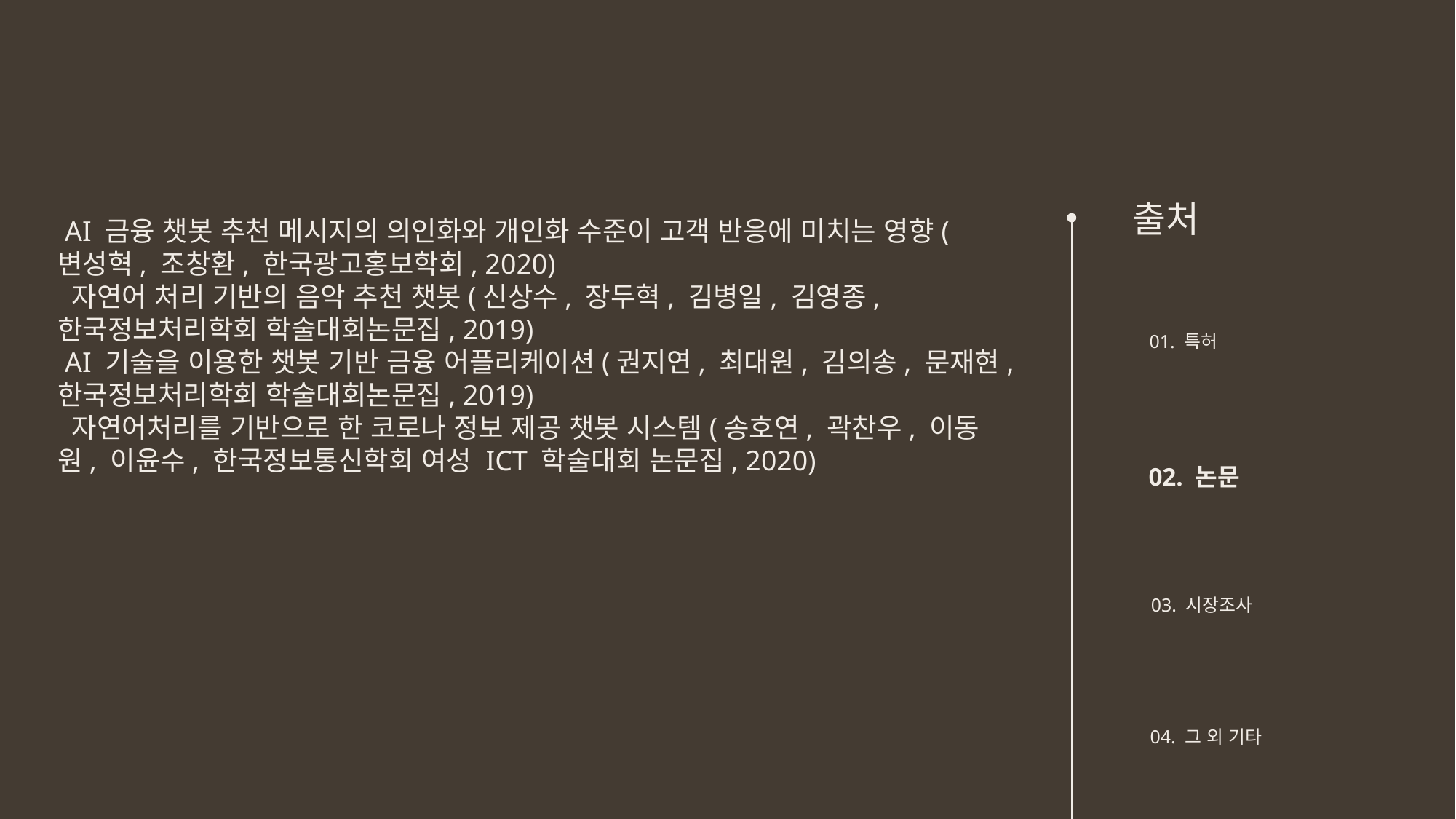

출처
 AI 금융 챗봇 추천 메시지의 의인화와 개인화 수준이 고객 반응에 미치는 영향(변성혁, 조창환, 한국광고홍보학회, 2020)
 자연어 처리 기반의 음악 추천 챗봇(신상수, 장두혁, 김병일, 김영종, 한국정보처리학회 학술대회논문집, 2019)
 AI 기술을 이용한 챗봇 기반 금융 어플리케이션(권지연, 최대원, 김의송, 문재현, 한국정보처리학회 학술대회논문집, 2019)
 자연어처리를 기반으로 한 코로나 정보 제공 챗봇 시스템(송호연, 곽찬우, 이동원, 이윤수, 한국정보통신학회 여성 ICT 학술대회 논문집, 2020)

01. 특허
02. 논문
03. 시장조사
04. 그 외 기타